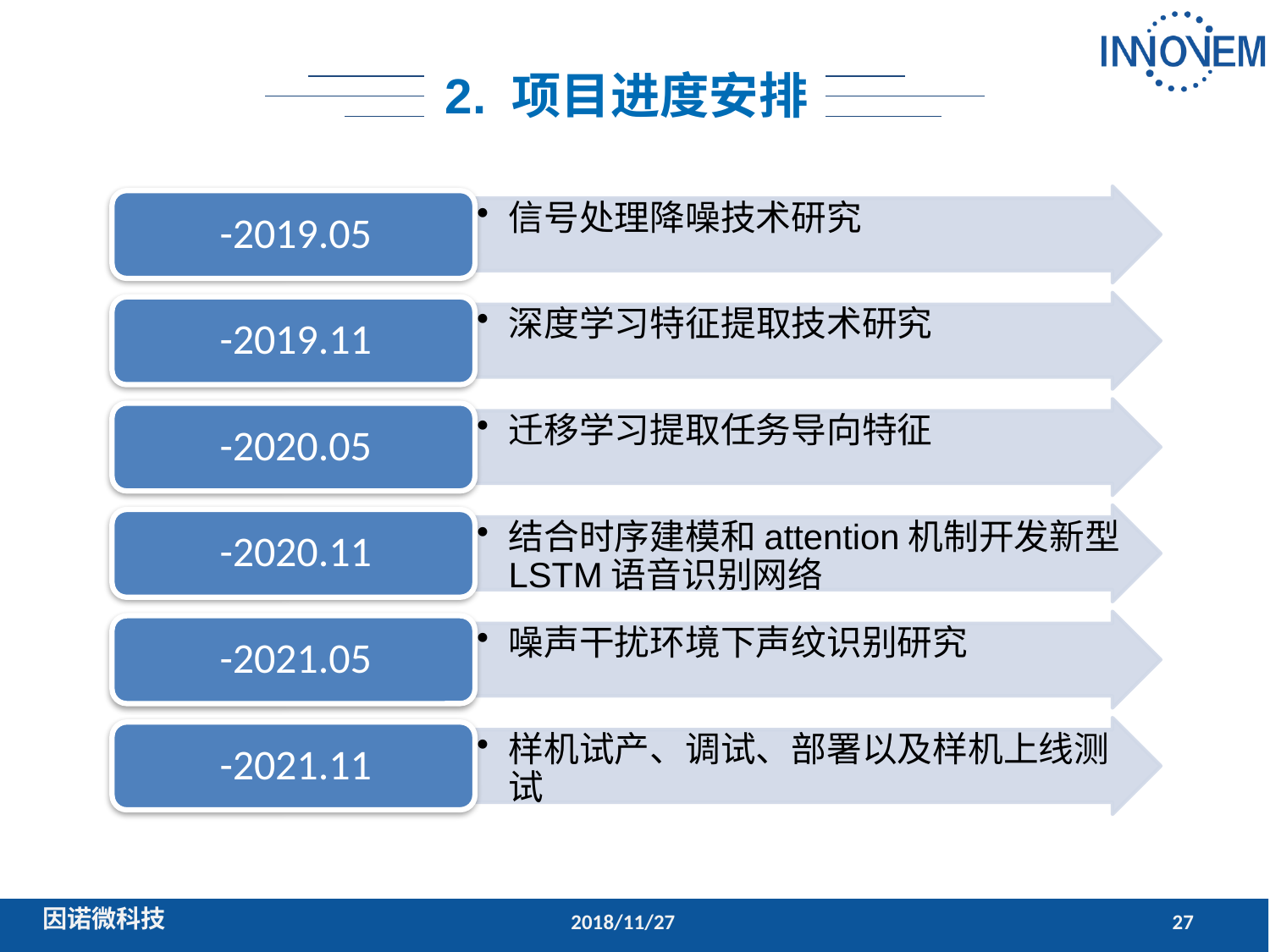

2. 项目进度安排
信号处理降噪技术研究
-2019.05
深度学习特征提取技术研究
-2019.11
迁移学习提取任务导向特征
-2020.05
结合时序建模和attention机制开发新型LSTM语音识别网络
-2020.11
噪声干扰环境下声纹识别研究
-2021.05
样机试产、调试、部署以及样机上线测试
-2021.11
2018/11/27
27